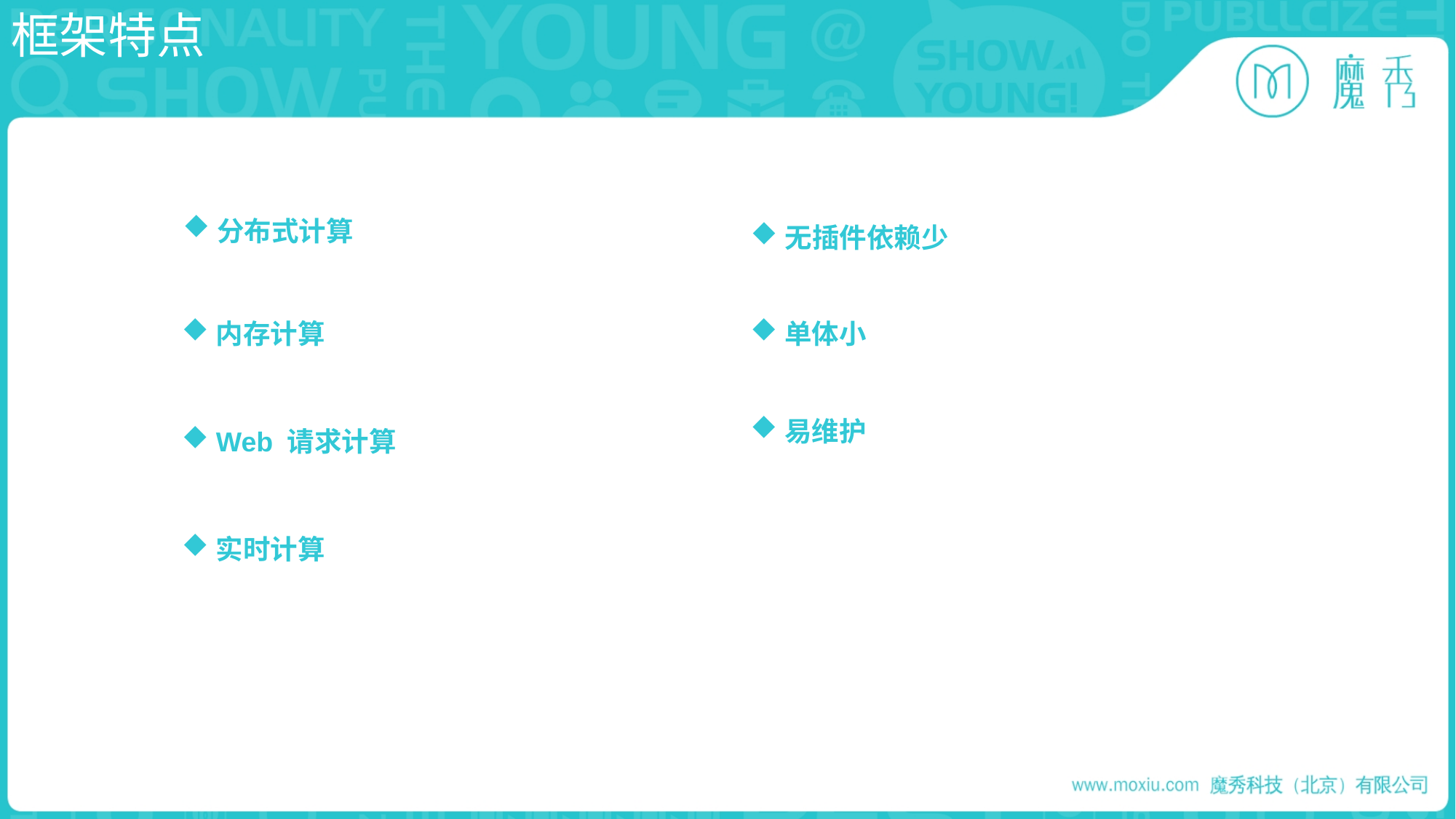

# 框架特点
分布式计算
无插件依赖少
内存计算
单体小
易维护
Web 请求计算
实时计算